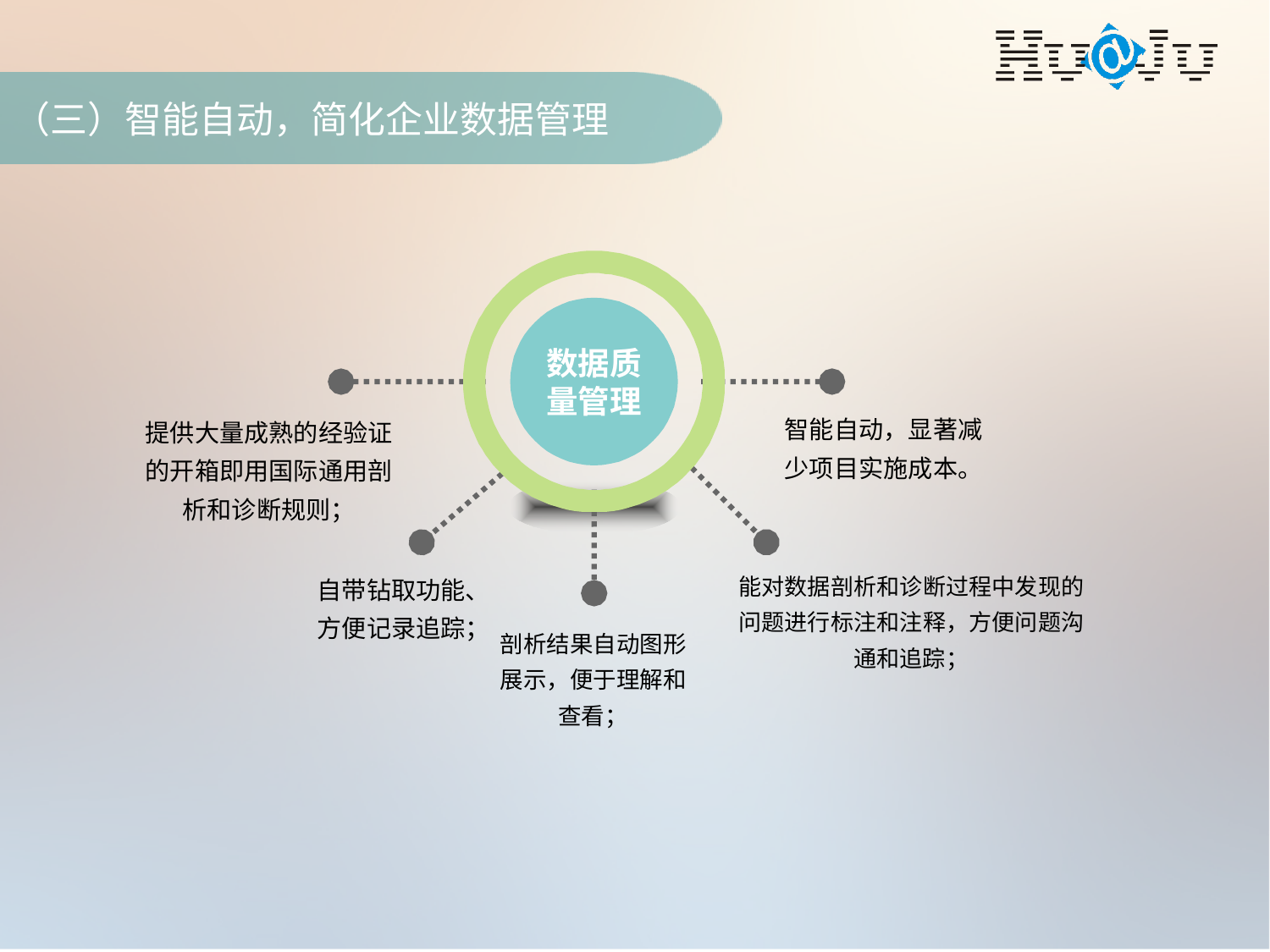

# （三）智能自动，简化企业数据管理

数据质
量管理

智能自动，显著减少项目实施成本。
提供大量成熟的经验证的开箱即用国际通用剖析和诊断规则；

能对数据剖析和诊断过程中发现的问题进行标注和注释，方便问题沟通和追踪；
自带钻取功能、方便记录追踪；
剖析结果自动图形展示，便于理解和查看；